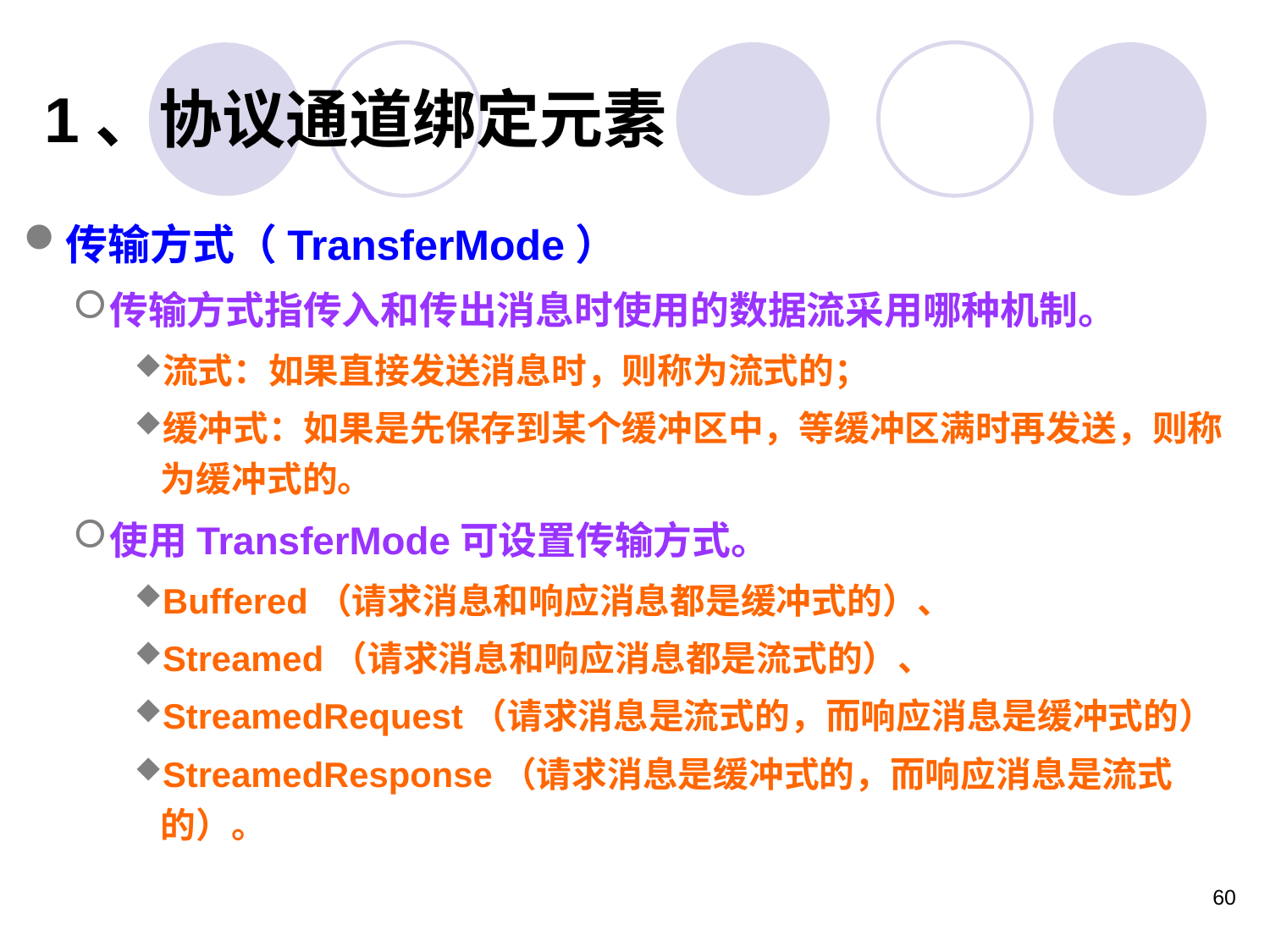

# 1、协议通道绑定元素
传输方式（TransferMode）
传输方式指传入和传出消息时使用的数据流采用哪种机制。
流式：如果直接发送消息时，则称为流式的；
缓冲式：如果是先保存到某个缓冲区中，等缓冲区满时再发送，则称为缓冲式的。
使用TransferMode可设置传输方式。
Buffered（请求消息和响应消息都是缓冲式的）、
Streamed（请求消息和响应消息都是流式的）、
StreamedRequest（请求消息是流式的，而响应消息是缓冲式的）
StreamedResponse（请求消息是缓冲式的，而响应消息是流式的）。

60